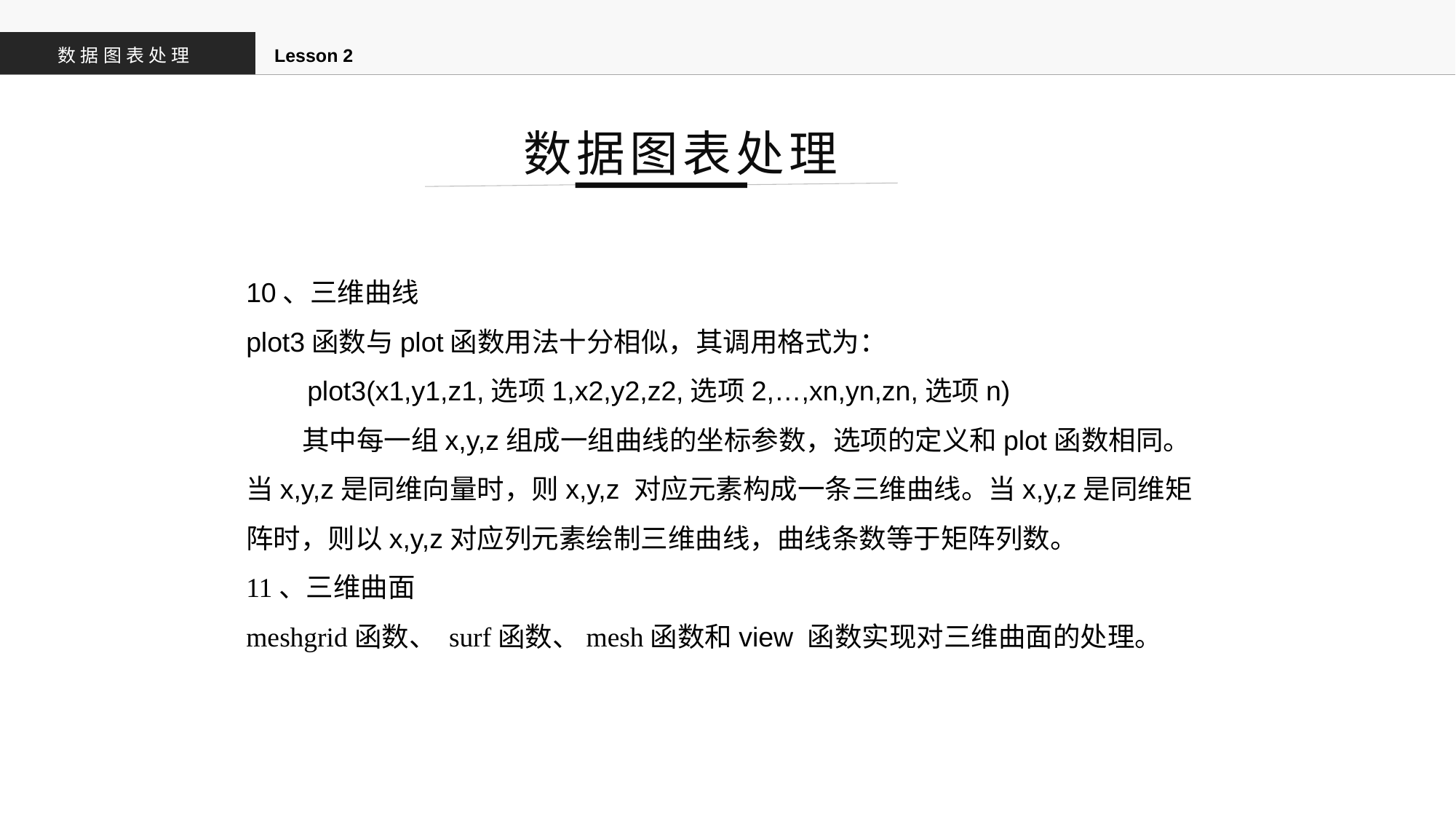

数据图表处理
Lesson 2
数据图表处理

10、三维曲线
plot3函数与plot函数用法十分相似，其调用格式为：
        plot3(x1,y1,z1,选项1,x2,y2,z2,选项2,…,xn,yn,zn,选项n)
        其中每一组x,y,z组成一组曲线的坐标参数，选项的定义和plot函数相同。当x,y,z是同维向量时，则x,y,z 对应元素构成一条三维曲线。当x,y,z是同维矩阵时，则以x,y,z对应列元素绘制三维曲线，曲线条数等于矩阵列数。
11、三维曲面
meshgrid函数、 surf函数、mesh函数和view 函数实现对三维曲面的处理。